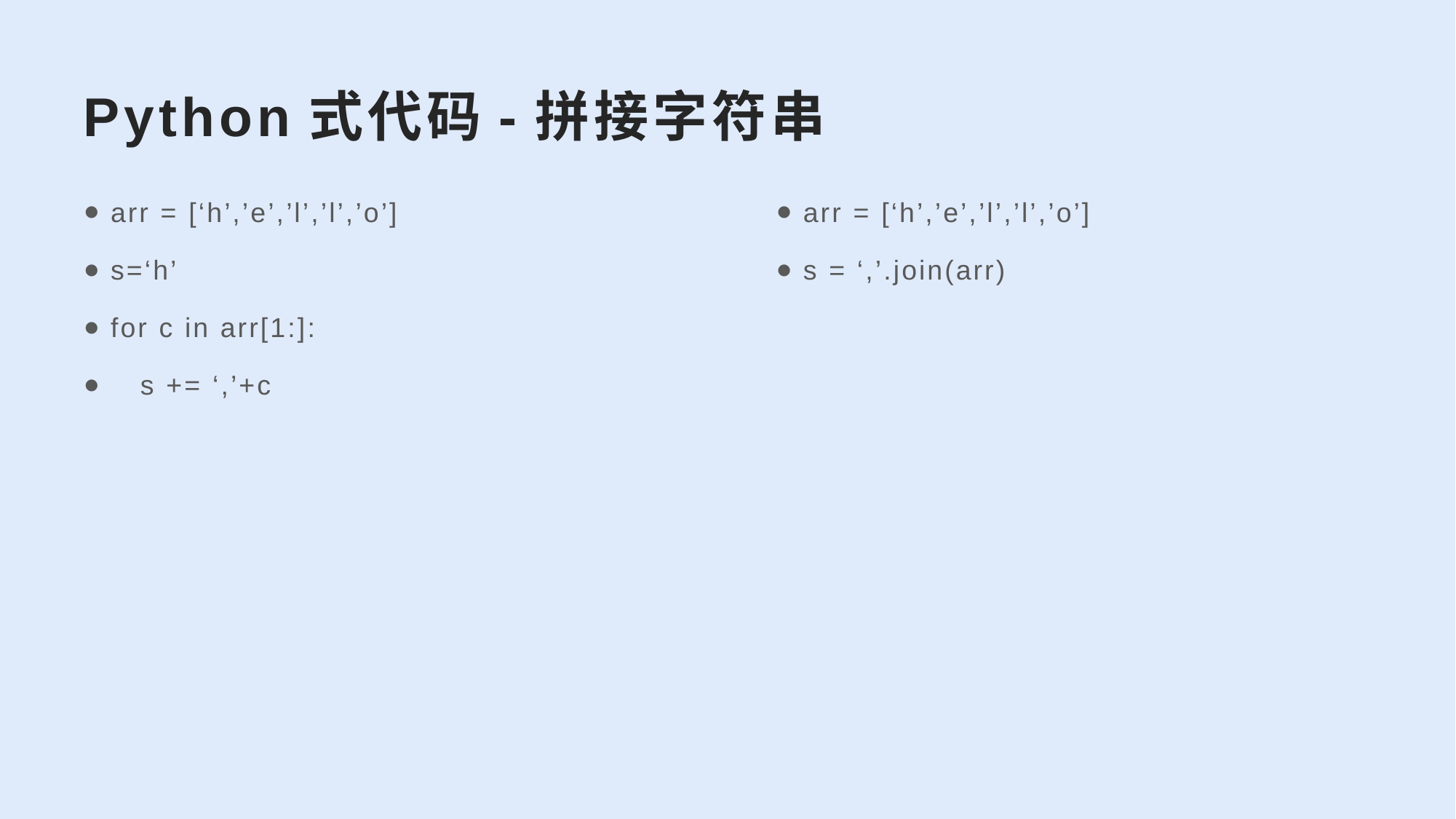

# Python式代码-拼接字符串
arr = [‘h’,’e’,’l’,’l’,’o’]
s=‘h’
for c in arr[1:]:
   s += ‘,’+c
arr = [‘h’,’e’,’l’,’l’,’o’]
s = ‘,’.join(arr)